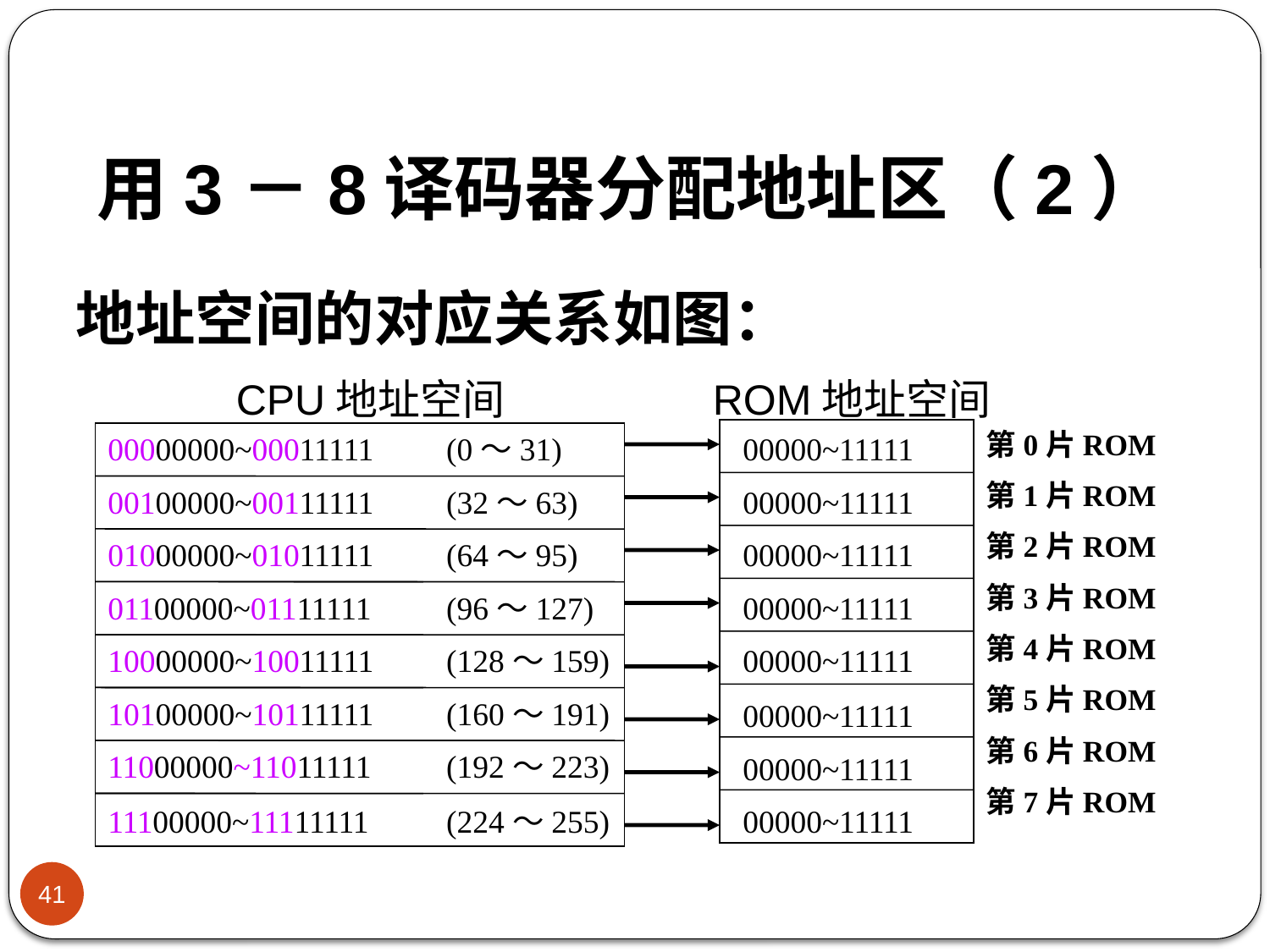

# 用3－8译码器分配地址区（2）
地址空间的对应关系如图：
CPU地址空间
ROM地址空间

第0片ROM
第1片ROM
第2片ROM
第3片ROM
第4片ROM
第5片ROM
第6片ROM
第7片ROM

00000000~00011111
(0～31)
00000~11111

00100000~00111111
(32～63)
00000~11111

01000000~01011111

(64～95)
00000~11111

01100000~01111111

(96～127)
00000~11111

10000000~10011111

(128～159)
00000~11111

10100000~10111111

(160～191)
00000~11111

11000000~11011111

(192～223)
00000~11111

11100000~11111111
(224～255)
00000~11111

41